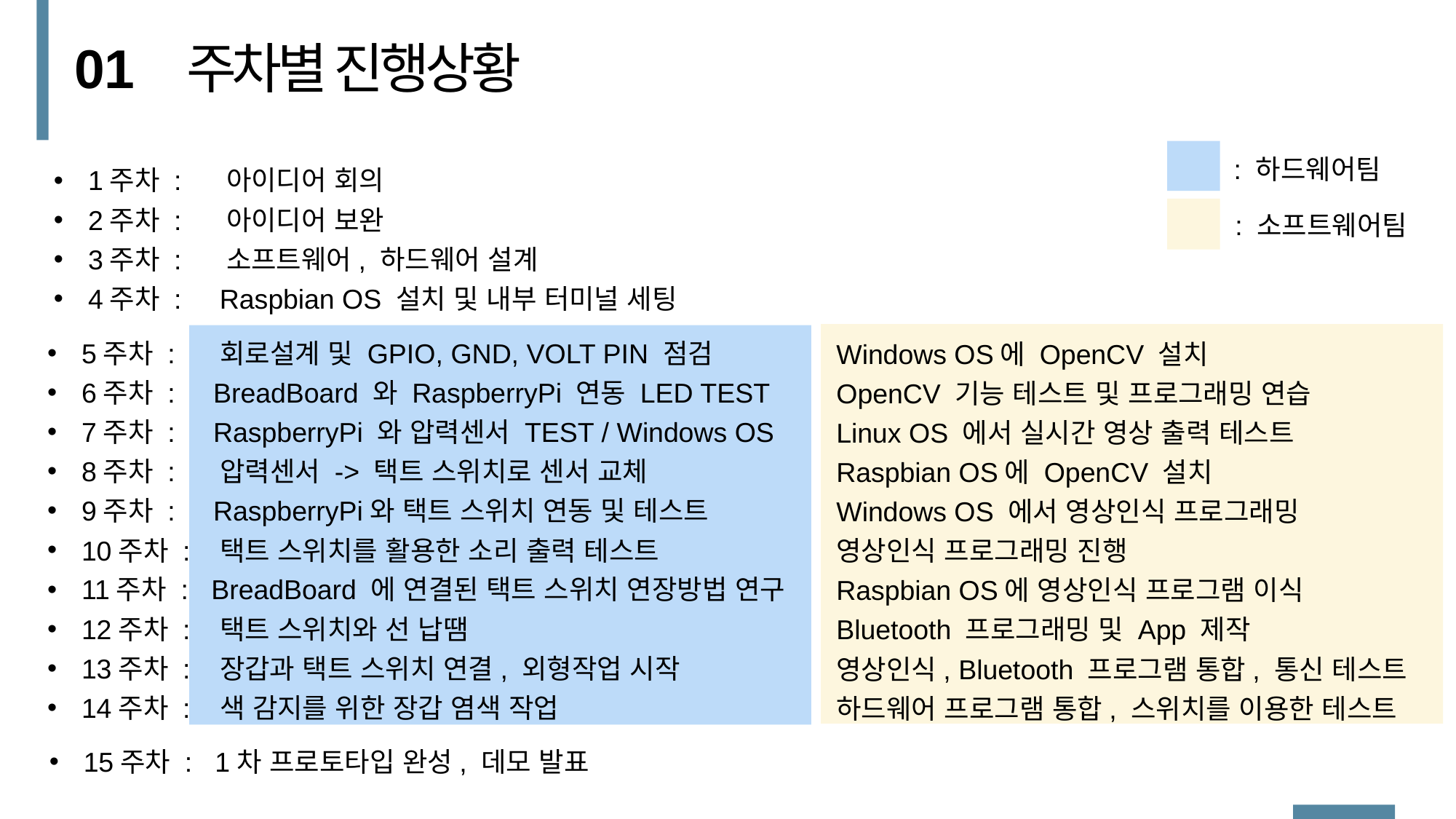

01
주차별 진행상황
: 하드웨어팀

1주차 :     아이디어 회의
2주차 :     아이디어 보완
3주차 :     소프트웨어, 하드웨어 설계
4주차 :     Raspbian OS 설치 및 내부 터미널 세팅
: 소프트웨어팀

5주차 :     회로설계 및 GPIO, GND, VOLT PIN 점검
6주차 :     BreadBoard 와 RaspberryPi 연동 LED TEST
7주차 :     RaspberryPi 와 압력센서 TEST / Windows OS
8주차 :     압력센서 -> 택트 스위치로 센서 교체
9주차 :     RaspberryPi와 택트 스위치 연동 및 테스트
10주차 :   택트 스위치를 활용한 소리 출력 테스트
11주차 :   BreadBoard 에 연결된 택트 스위치 연장방법 연구
12주차 :   택트 스위치와 선 납땜
13주차 :   장갑과 택트 스위치 연결, 외형작업 시작
14주차 :   색 감지를 위한 장갑 염색 작업
Windows OS에 OpenCV 설치
OpenCV 기능 테스트 및 프로그래밍 연습
Linux OS 에서 실시간 영상 출력 테스트
Raspbian OS에 OpenCV 설치
Windows OS 에서 영상인식 프로그래밍
영상인식 프로그래밍 진행
Raspbian OS에 영상인식 프로그램 이식
Bluetooth 프로그래밍 및 App 제작
영상인식, Bluetooth 프로그램 통합, 통신 테스트
하드웨어 프로그램 통합, 스위치를 이용한 테스트

15주차 :   1차 프로토타입 완성, 데모 발표